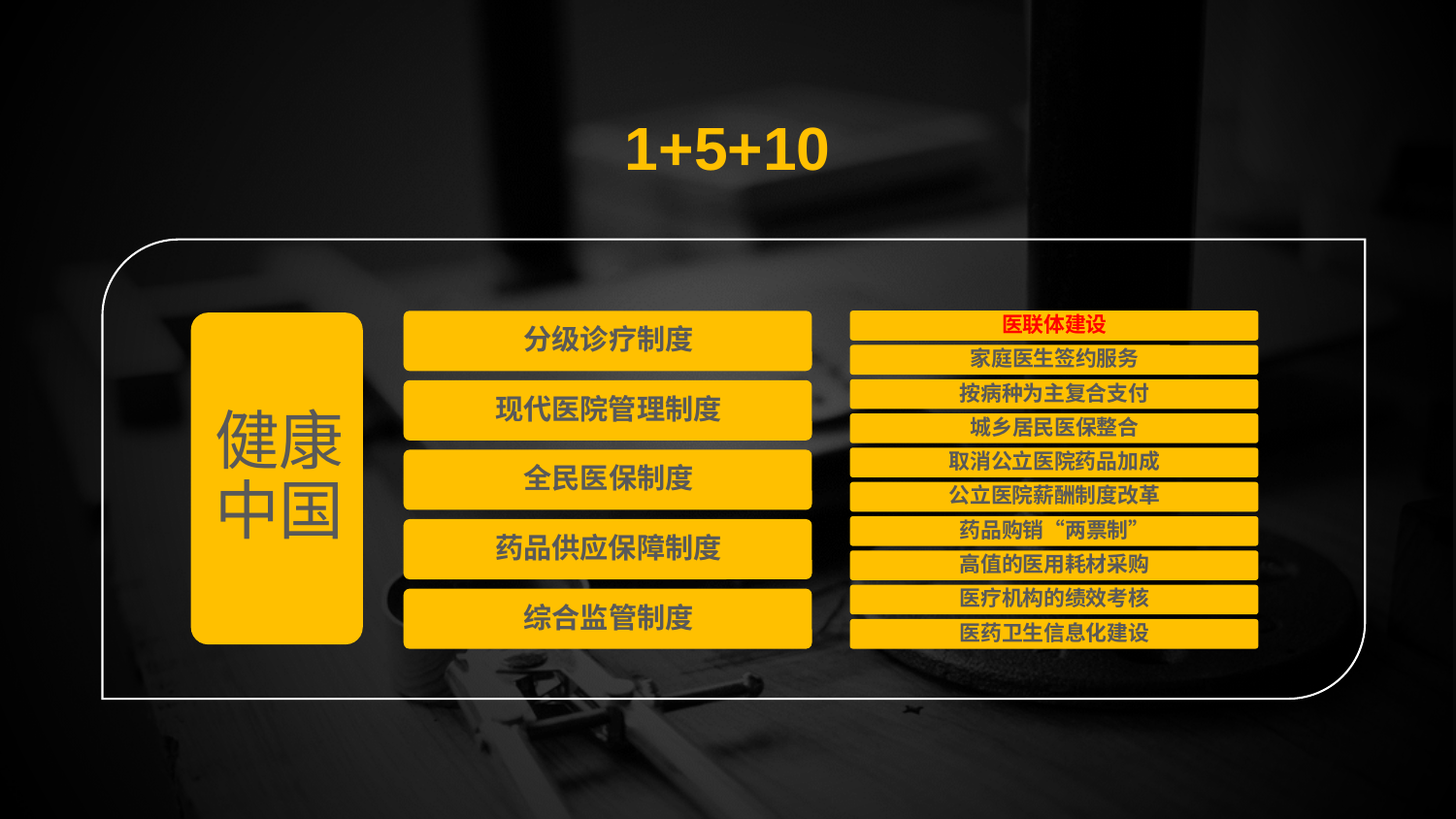

1+5+10

健康中国

分级诊疗制度
现代医院管理制度
全民医保制度
药品供应保障制度
综合监管制度

医联体建设
家庭医生签约服务
按病种为主复合支付
城乡居民医保整合
取消公立医院药品加成
公立医院薪酬制度改革
药品购销“两票制”
高值的医用耗材采购
医疗机构的绩效考核
医药卫生信息化建设